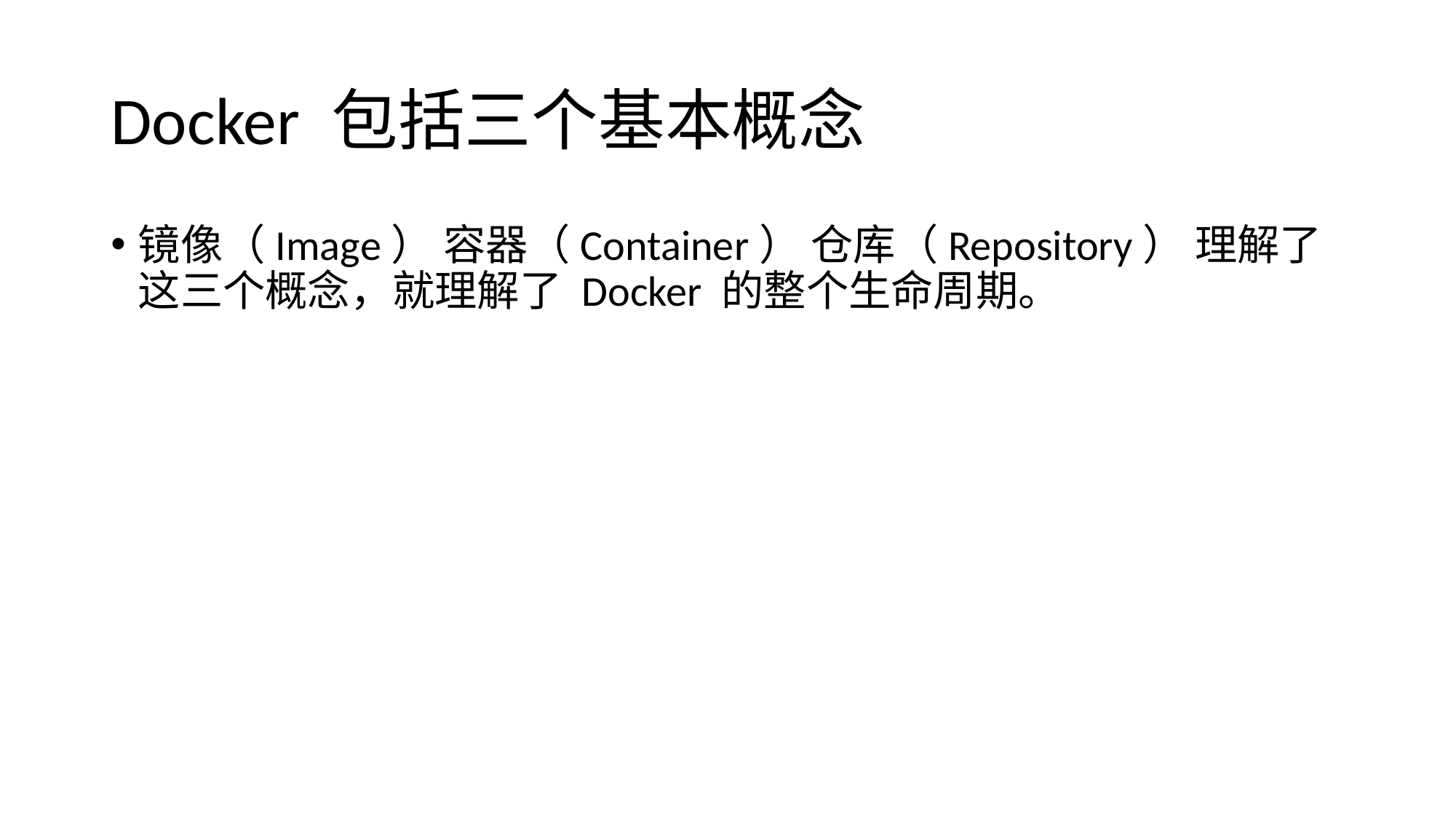

# Docker 包括三个基本概念
镜像（Image） 容器（Container） 仓库（Repository） 理解了这三个概念，就理解了 Docker 的整个生命周期。